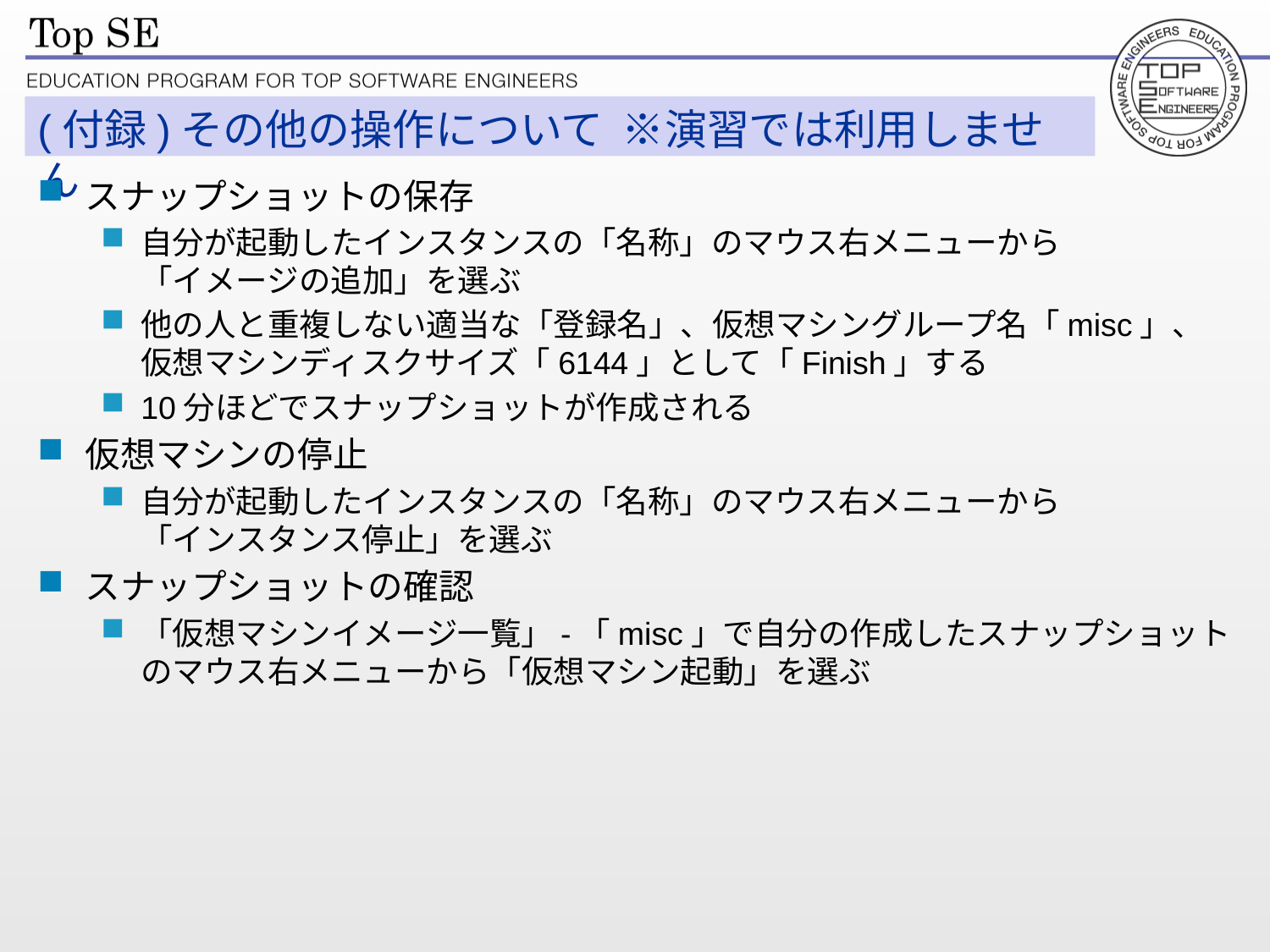

# (付録)その他の操作について  ※演習では利用しません
スナップショットの保存
自分が起動したインスタンスの「名称」のマウス右メニューから
「イメージの追加」を選ぶ
他の人と重複しない適当な「登録名」、仮想マシングループ名「misc」、仮想マシンディスクサイズ「6144」として「Finish」する
10分ほどでスナップショットが作成される
仮想マシンの停止
自分が起動したインスタンスの「名称」のマウス右メニューから
「インスタンス停止」を選ぶ
スナップショットの確認
「仮想マシンイメージ一覧」-「misc」で自分の作成したスナップショットのマウス右メニューから「仮想マシン起動」を選ぶ